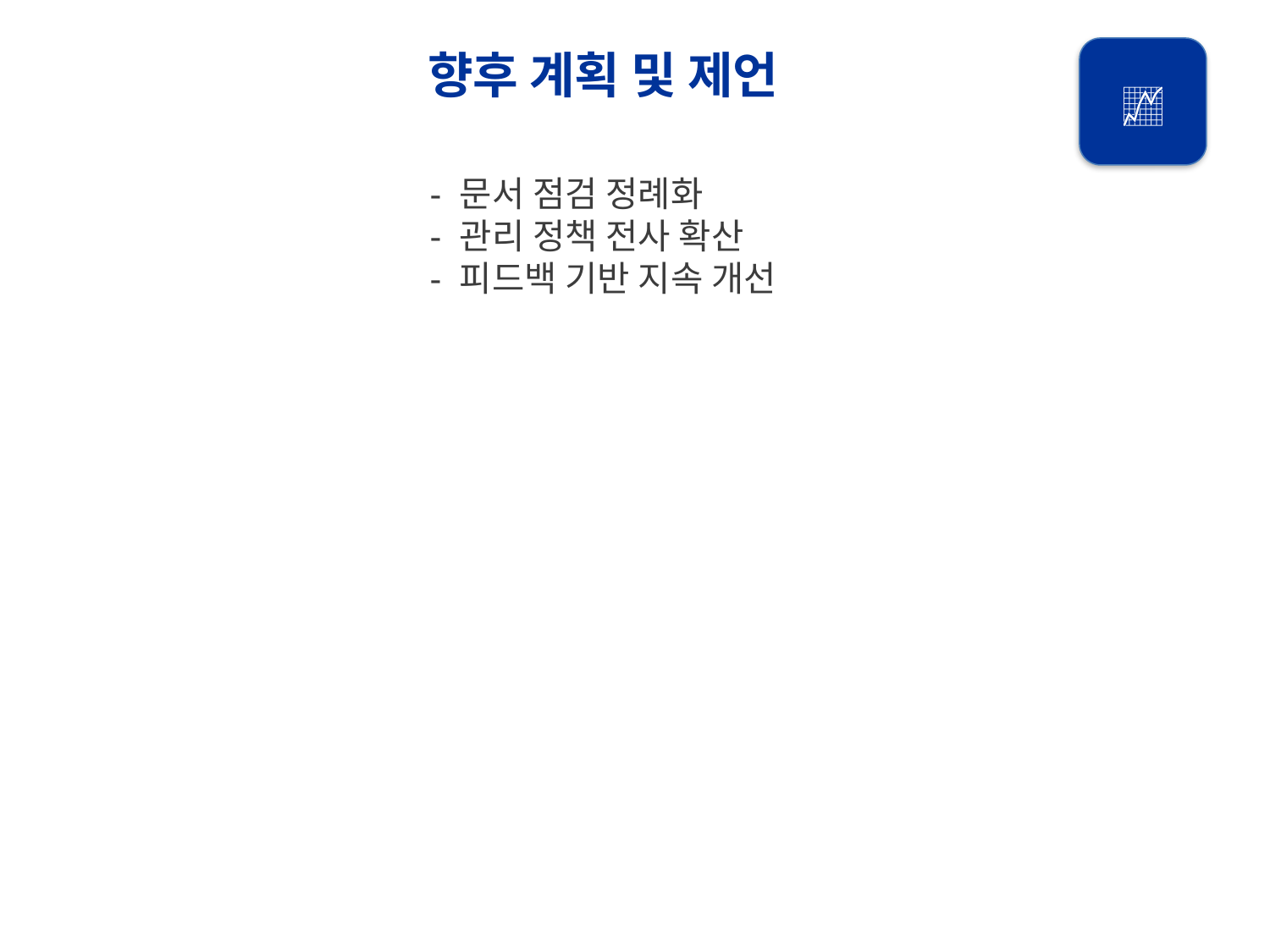

향후 계획 및 제언
📈
- 문서 점검 정례화
- 관리 정책 전사 확산
- 피드백 기반 지속 개선